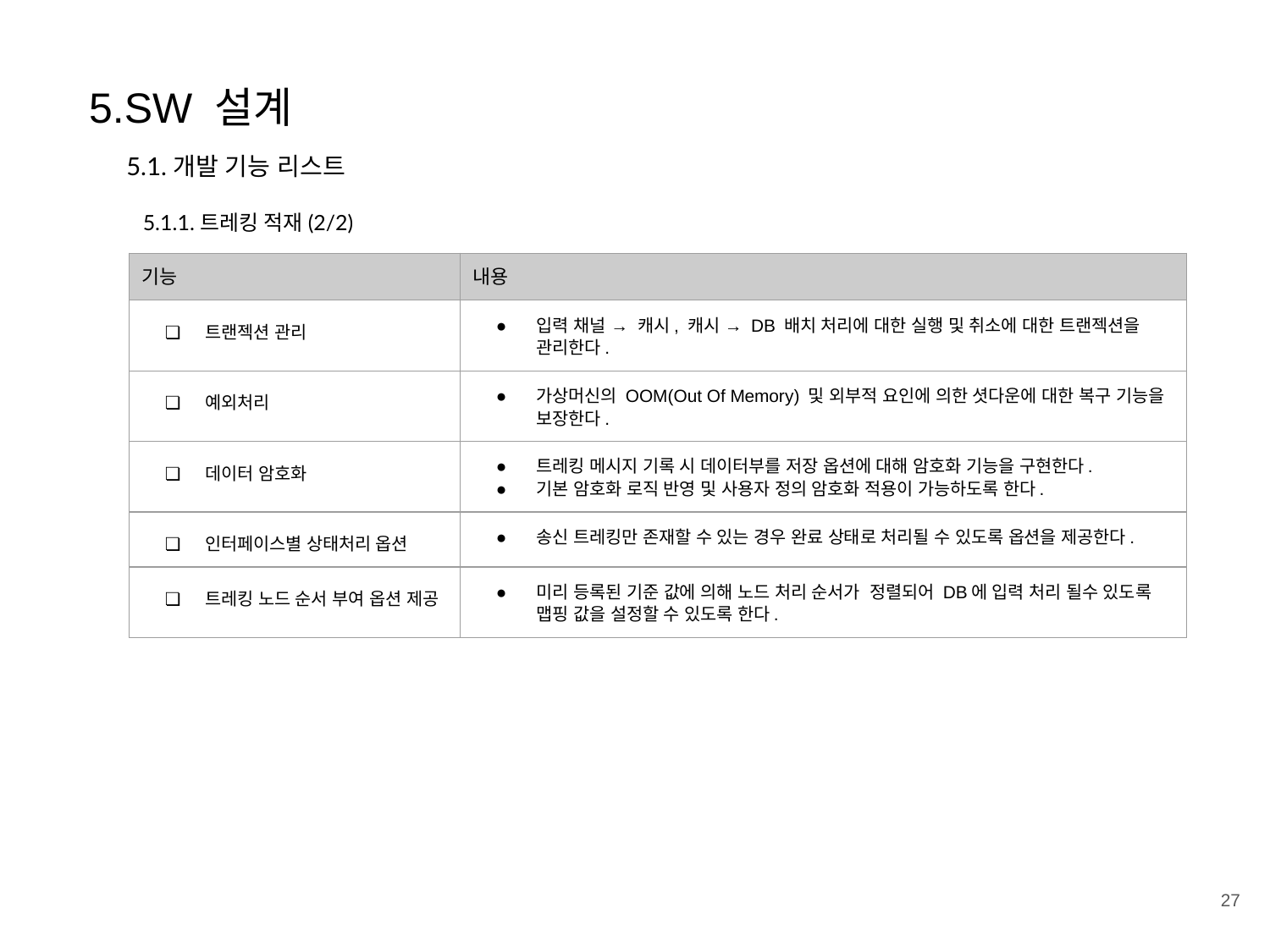

5.SW 설계
5.1.개발 기능 리스트
   5.1.1.트레킹 적재(2/2)
| 기능 | 내용 |
| --- | --- |
| 트랜젝션 관리 | 입력 채널 → 캐시, 캐시 → DB 배치 처리에 대한 실행 및 취소에 대한 트랜젝션을 관리한다. |
| 예외처리 | 가상머신의 OOM(Out Of Memory) 및 외부적 요인에 의한 셧다운에 대한 복구 기능을 보장한다. |
| 데이터 암호화 | 트레킹 메시지 기록 시 데이터부를 저장 옵션에 대해 암호화 기능을 구현한다. 기본 암호화 로직 반영 및 사용자 정의 암호화 적용이 가능하도록 한다. |
| 인터페이스별 상태처리 옵션 | 송신 트레킹만 존재할 수 있는 경우 완료 상태로 처리될 수 있도록 옵션을 제공한다. |
| 트레킹 노드 순서 부여 옵션 제공 | 미리 등록된 기준 값에 의해 노드 처리 순서가 정렬되어 DB에 입력 처리 될수 있도록 맵핑 값을 설정할 수 있도록 한다. |
27